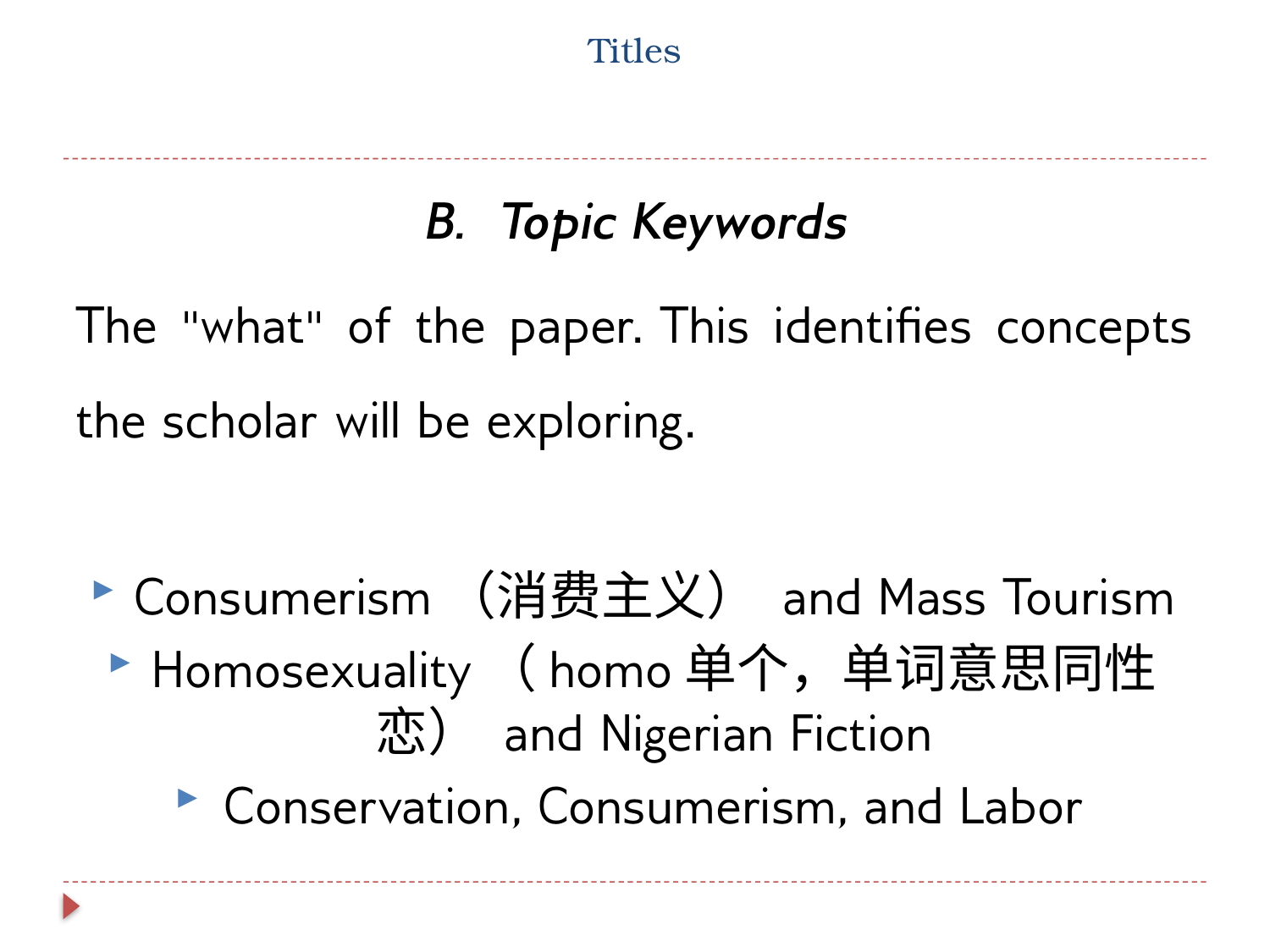

# Titles

B.  Topic Keywords
The "what" of the paper. This identifies concepts the scholar will be exploring.

Consumerism（消费主义） and Mass Tourism
Homosexuality（homo单个，单词意思同性恋） and Nigerian Fiction
Conservation, Consumerism, and Labor